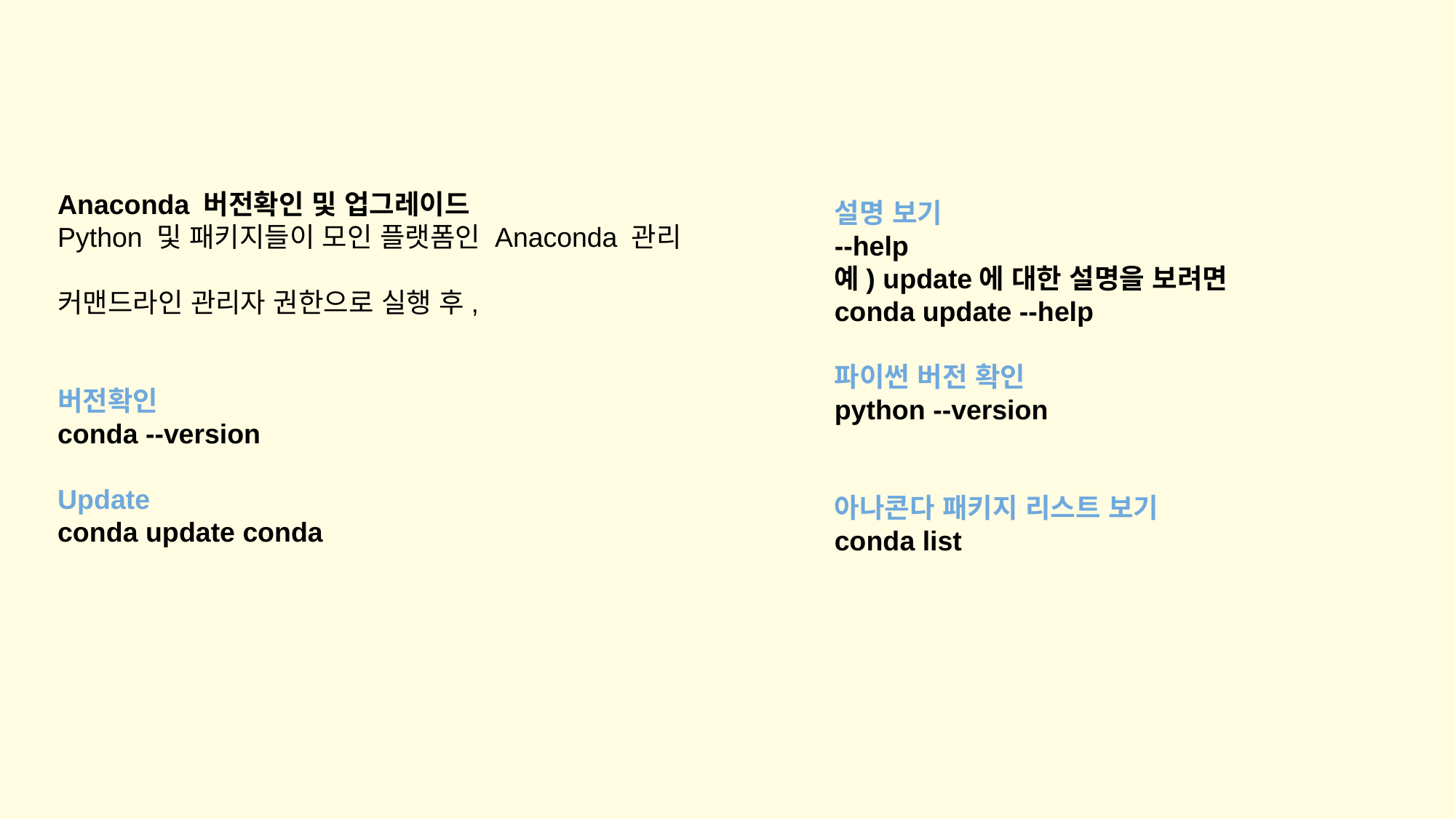

설명 보기
--help
예) update에 대한 설명을 보려면
conda update --help
파이썬 버전 확인
python --version

아나콘다 패키지 리스트 보기
conda list
Anaconda 버전확인 및 업그레이드
Python 및 패키지들이 모인 플랫폼인 Anaconda 관리
커맨드라인 관리자 권한으로 실행 후,

버전확인
conda --version
Update
conda update conda